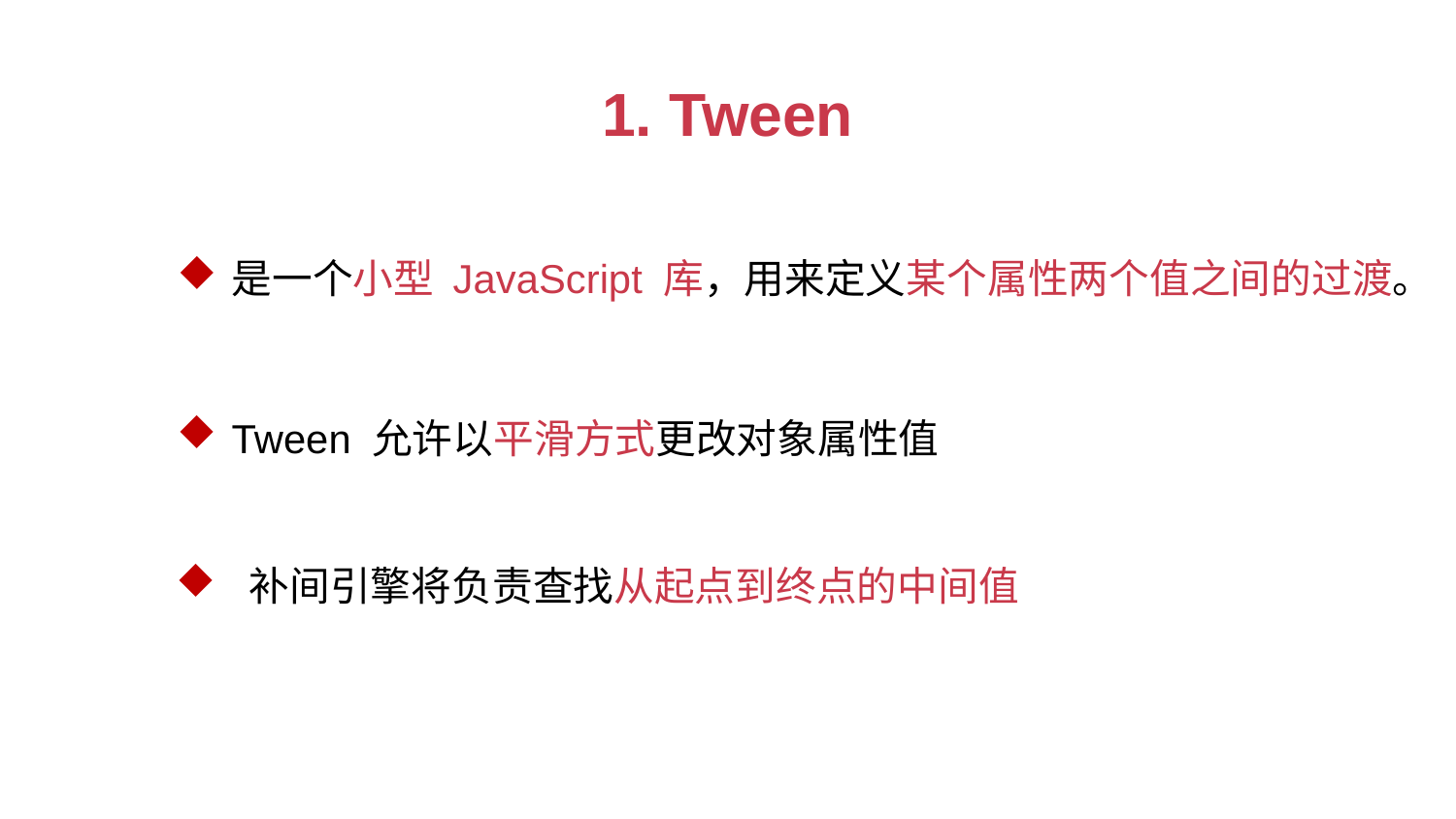

1. Tween
是一个小型 JavaScript 库，用来定义某个属性两个值之间的过渡。
Tween 允许以平滑方式更改对象属性值
 补间引擎将负责查找从起点到终点的中间值